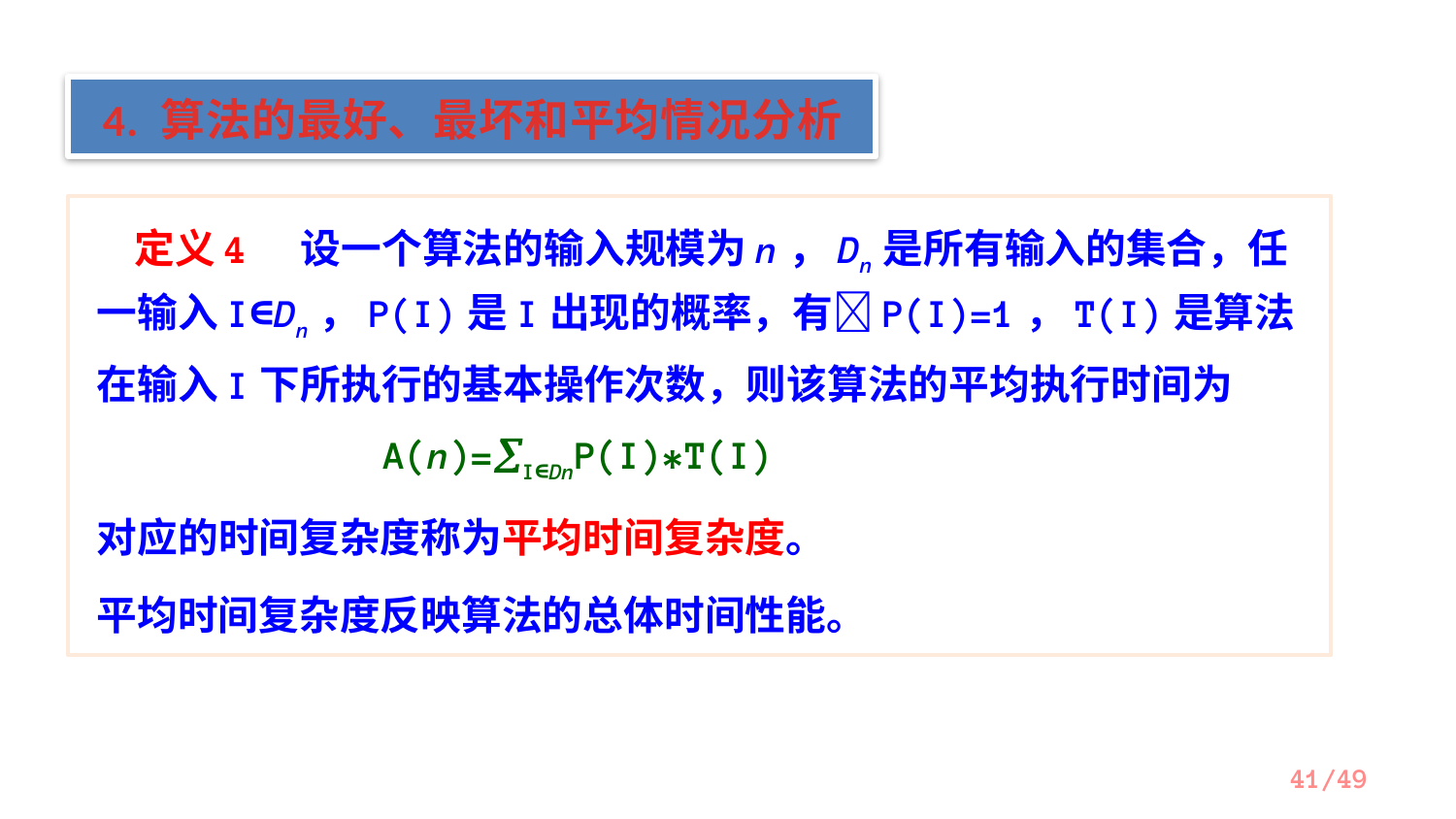

4. 算法的最好、最坏和平均情况分析
   定义4  设一个算法的输入规模为n，Dn是所有输入的集合，任一输入I∈Dn，P(I)是I出现的概率，有∑P(I)=1，T(I)是算法在输入I下所执行的基本操作次数，则该算法的平均执行时间为
             A(n)=∑I∈DnP(I)*T(I)
对应的时间复杂度称为平均时间复杂度。
平均时间复杂度反映算法的总体时间性能。
41/49